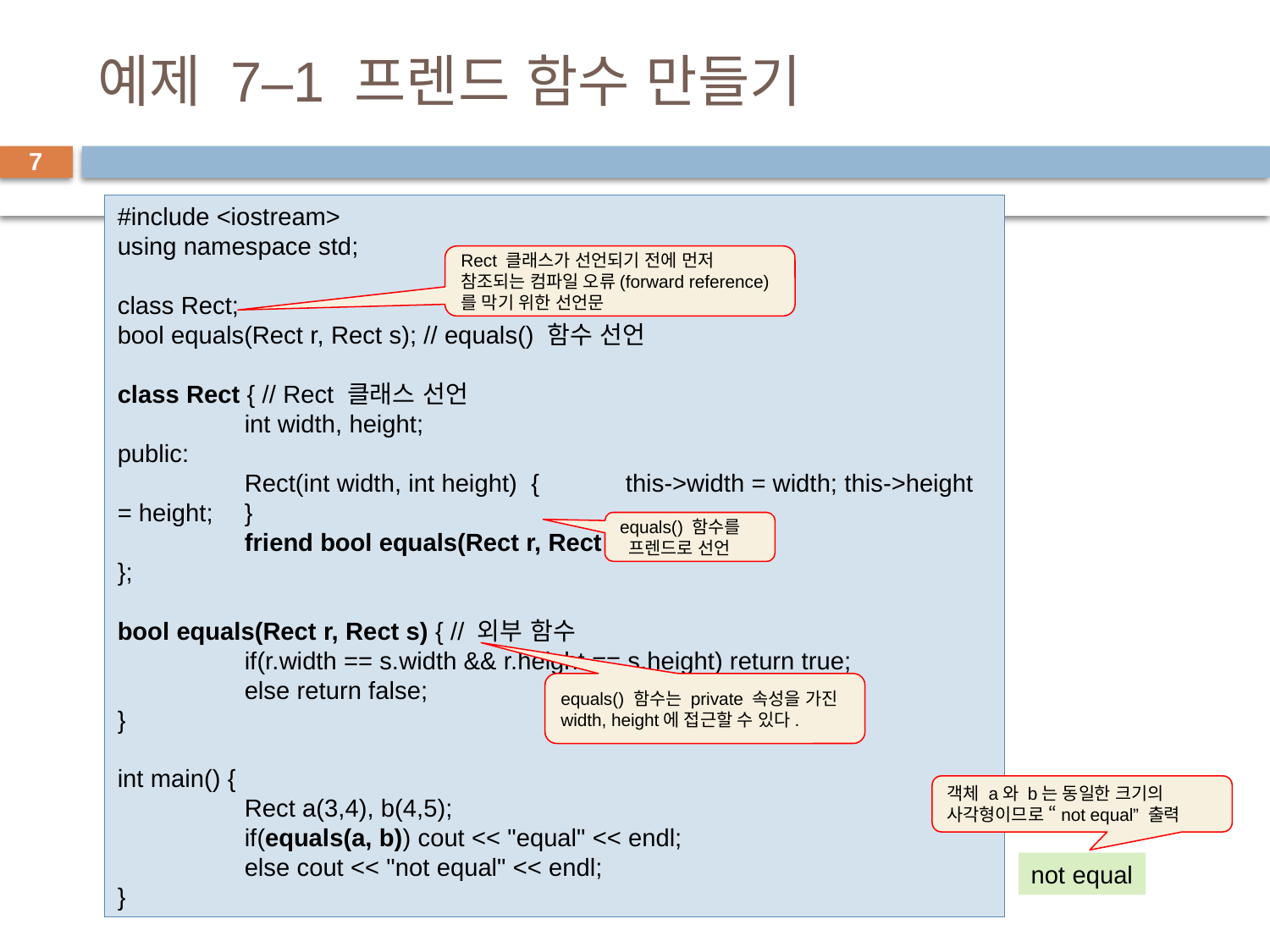

# 예제 7–1 프렌드 함수 만들기
7
#include <iostream>
using namespace std;

class Rect;
bool equals(Rect r, Rect s); // equals() 함수 선언

class Rect { // Rect 클래스 선언
	int width, height;
public:
	Rect(int width, int height)  { 	this->width = width; this->height = height;	}
	friend bool equals(Rect r, Rect s);
};

bool equals(Rect r, Rect s) { // 외부 함수
	if(r.width == s.width && r.height == s.height) return true;
	else return false;
}

int main() {
	Rect a(3,4), b(4,5);
	if(equals(a, b)) cout << "equal" << endl;
	else cout << "not equal" << endl;
}
Rect 클래스가 선언되기 전에 먼저 참조되는 컴파일 오류(forward reference)를 막기 위한 선언문
equals() 함수를
 프렌드로 선언
equals() 함수는 private 속성을 가진 width, height에 접근할 수 있다.
객체 a와 b는 동일한 크기의 사각형이므로 “not equal” 출력
not equal